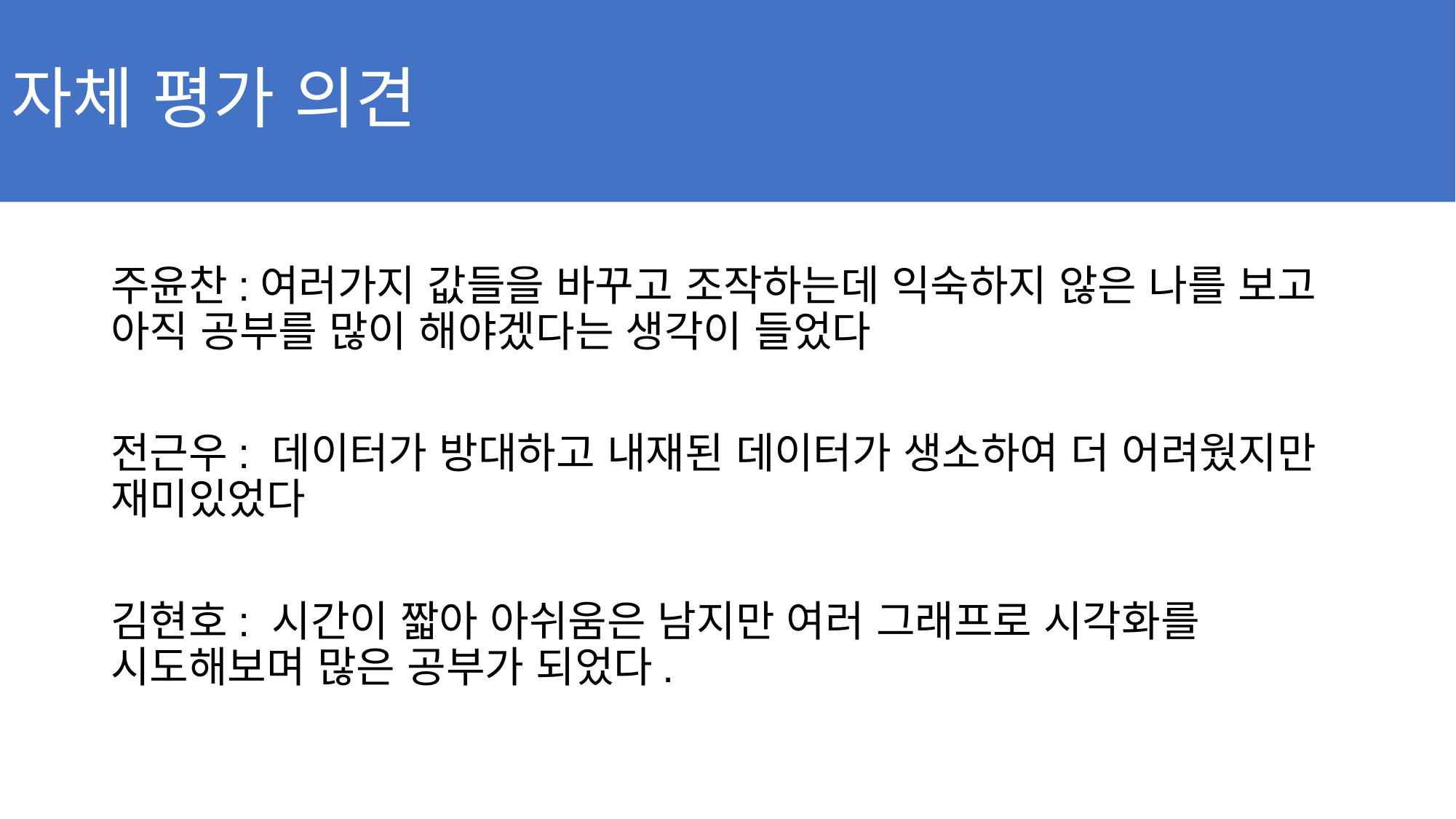

# 자체 평가 의견
주윤찬:여러가지 값들을 바꾸고 조작하는데 익숙하지 않은 나를 보고 아직 공부를 많이 해야겠다는 생각이 들었다

전근우: 데이터가 방대하고 내재된 데이터가 생소하여 더 어려웠지만 재미있었다

김현호: 시간이 짧아 아쉬움은 남지만 여러 그래프로 시각화를 시도해보며 많은 공부가 되었다.